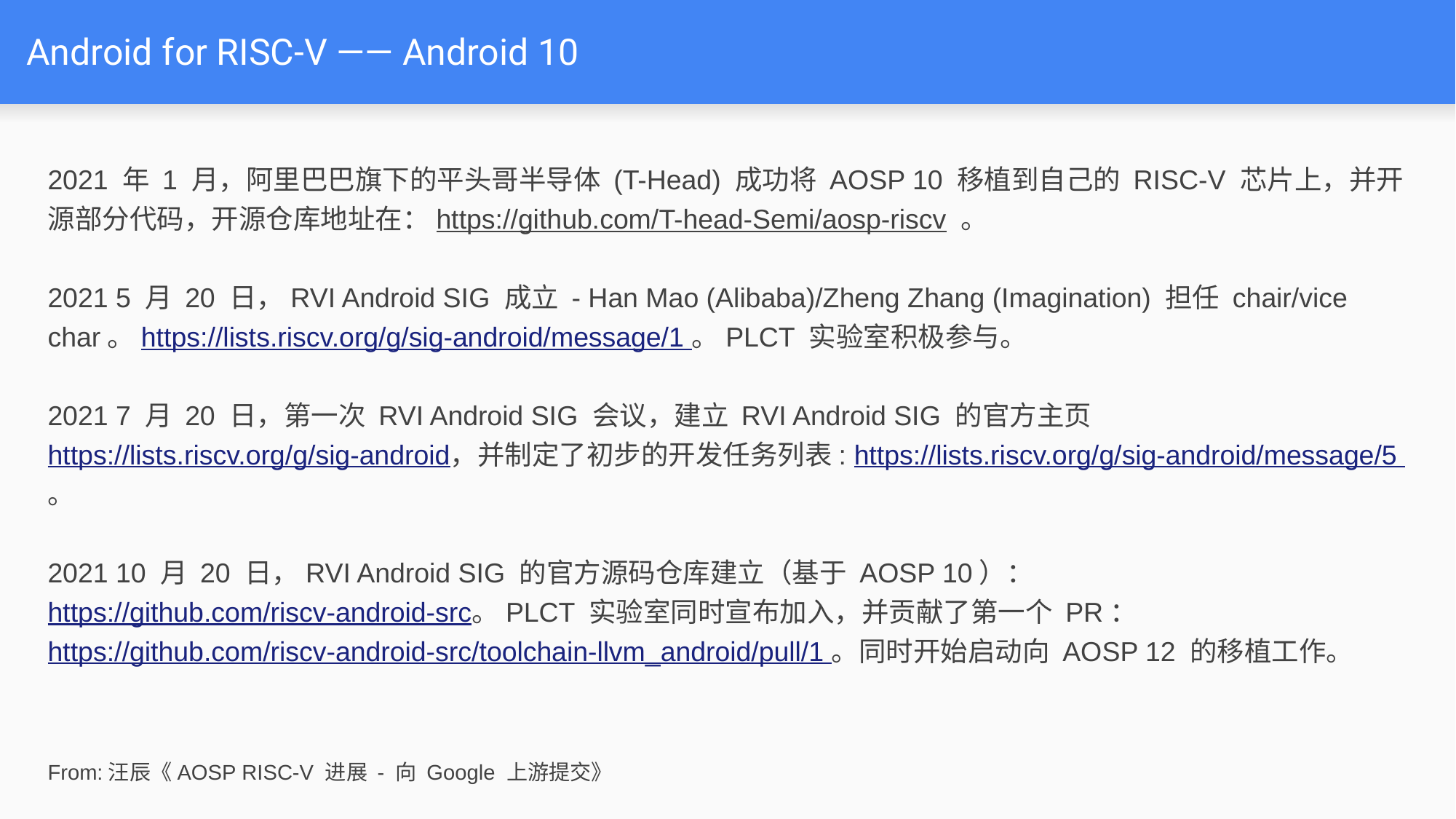

# Android for RISC-V —— Android 10
2021 年 1 月，阿里巴巴旗下的平头哥半导体 (T-Head) 成功将 AOSP 10 移植到自己的 RISC-V 芯片上，并开源部分代码，开源仓库地址在：https://github.com/T-head-Semi/aosp-riscv 。

2021 5 月 20 日，RVI Android SIG 成立 - Han Mao (Alibaba)/Zheng Zhang (Imagination) 担任 chair/vice char。https://lists.riscv.org/g/sig-android/message/1 。PLCT 实验室积极参与。

2021 7 月 20 日，第一次 RVI Android SIG 会议，建立 RVI Android SIG 的官方主页 https://lists.riscv.org/g/sig-android，并制定了初步的开发任务列表: https://lists.riscv.org/g/sig-android/message/5 。

2021 10 月 20 日，RVI Android SIG 的官方源码仓库建立（基于 AOSP 10）：https://github.com/riscv-android-src。PLCT 实验室同时宣布加入，并贡献了第一个 PR：https://github.com/riscv-android-src/toolchain-llvm_android/pull/1 。同时开始启动向 AOSP 12 的移植工作。

From:汪辰《AOSP RISC-V 进展 - 向 Google 上游提交》